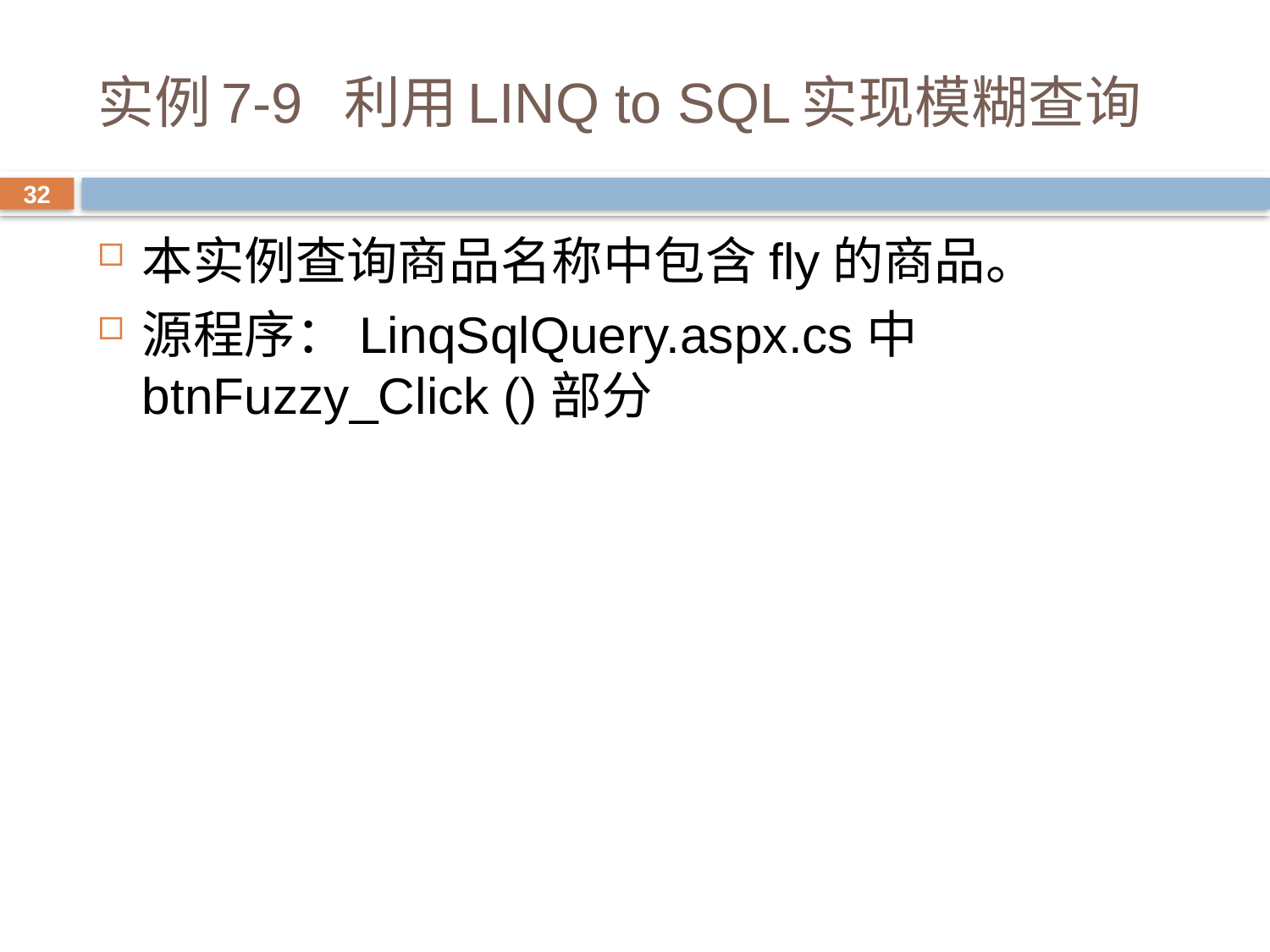

# 实例7-9  利用LINQ to SQL实现模糊查询
32
本实例查询商品名称中包含fly的商品。
源程序：LinqSqlQuery.aspx.cs中btnFuzzy_Click ()部分